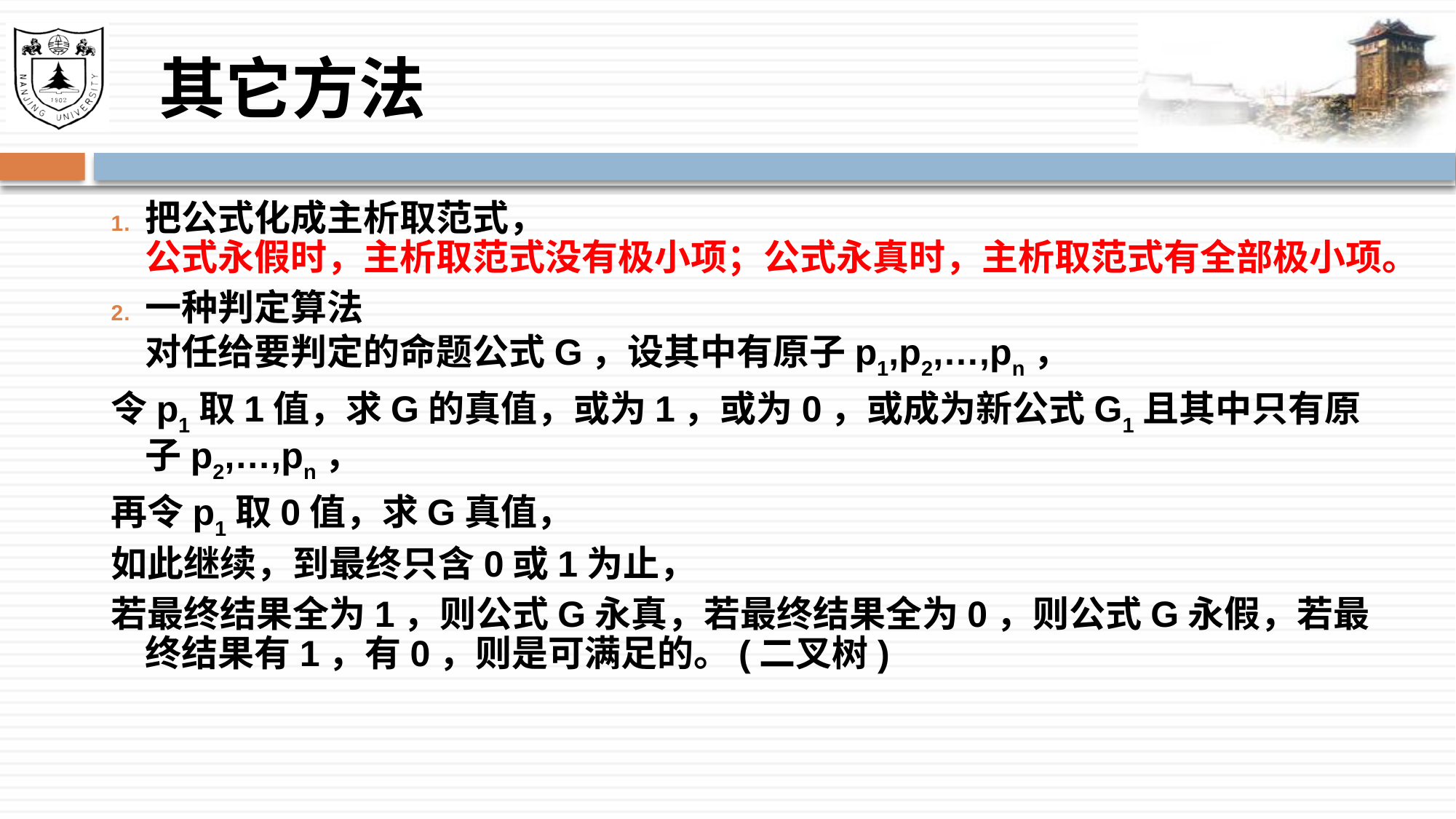

# 其它方法
把公式化成主析取范式，
公式永假时，主析取范式没有极小项；公式永真时，主析取范式有全部极小项。
一种判定算法
对任给要判定的命题公式G，设其中有原子p1,p2,…,pn，
令p1取1值，求G的真值，或为1，或为0，或成为新公式G1且其中只有原子p2,…,pn，
再令p1取0值，求G真值，
如此继续，到最终只含0或1为止，
若最终结果全为1，则公式G永真，若最终结果全为0，则公式G永假，若最终结果有1，有0，则是可满足的。(二叉树)